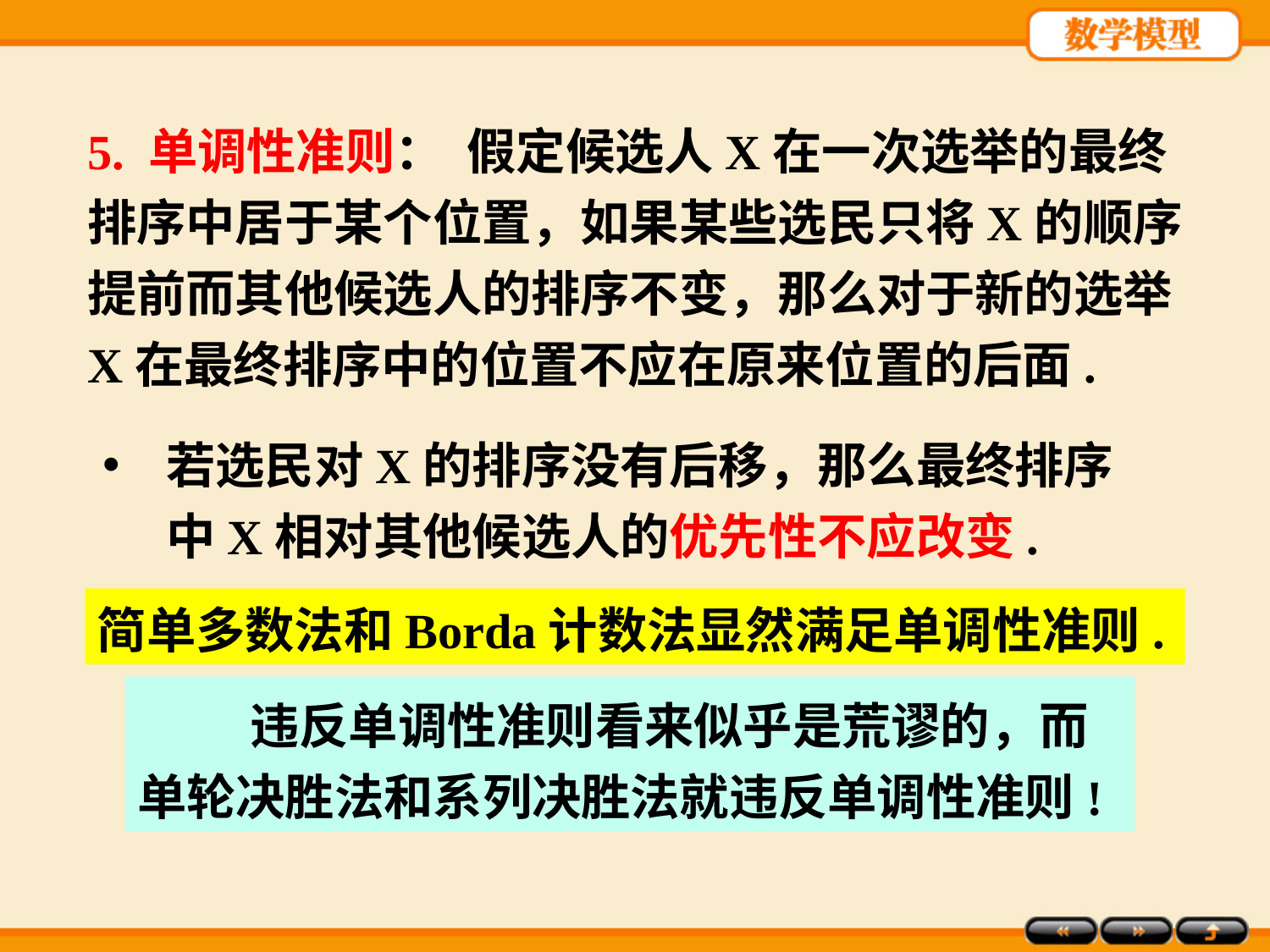

5. 单调性准则：  假定候选人X在一次选举的最终排序中居于某个位置，如果某些选民只将X的顺序提前而其他候选人的排序不变，那么对于新的选举X在最终排序中的位置不应在原来位置的后面.
若选民对X的排序没有后移，那么最终排序中X相对其他候选人的优先性不应改变.
简单多数法和Borda计数法显然满足单调性准则.
         违反单调性准则看来似乎是荒谬的，而单轮决胜法和系列决胜法就违反单调性准则!